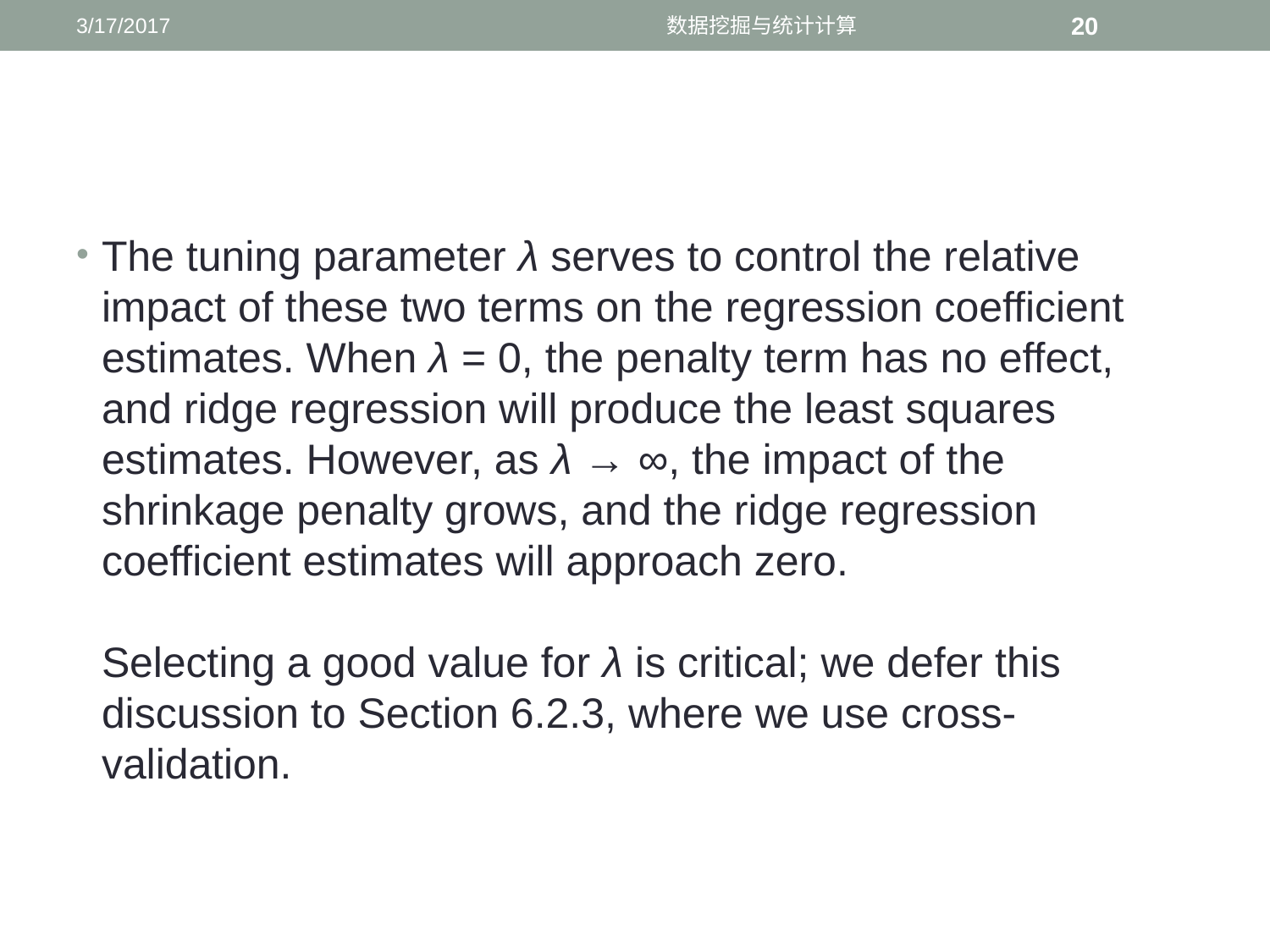

3/17/2017
数据挖掘与统计计算
20
#
The tuning parameter λ serves to control the relative impact of these two terms on the regression coefficient estimates. When λ = 0, the penalty term has no effect, and ridge regression will produce the least squares estimates. However, as λ → ∞, the impact of the shrinkage penalty grows, and the ridge regression coefficient estimates will approach zero.
Selecting a good value for λ is critical; we defer this discussion to Section 6.2.3, where we use cross-validation.